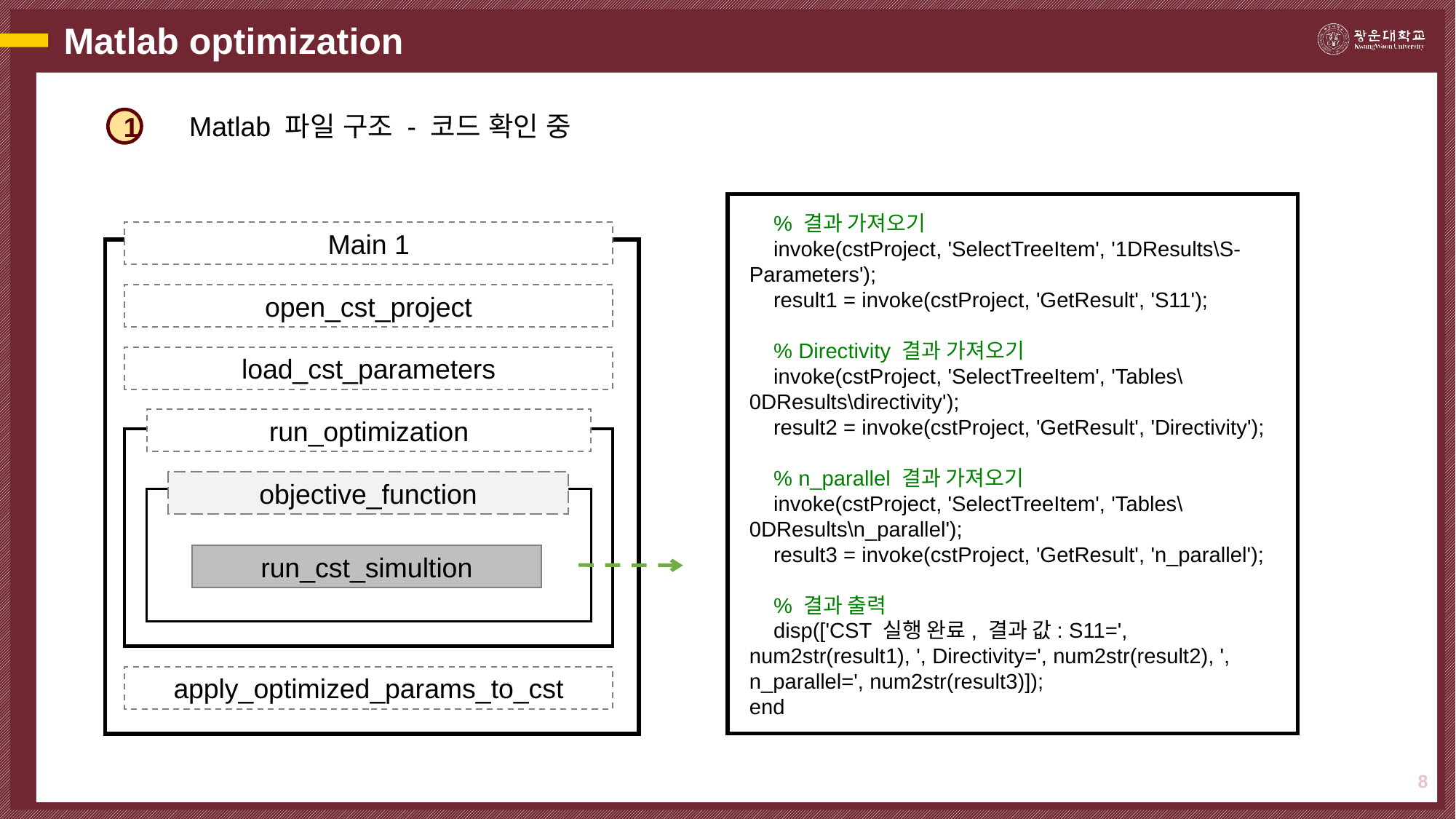

# Matlab optimization
Matlab 파일 구조 - 코드 확인 중
1

    % 결과 가져오기
    invoke(cstProject, 'SelectTreeItem', '1DResults\S-Parameters');
    result1 = invoke(cstProject, 'GetResult', 'S11');

    % Directivity 결과 가져오기
    invoke(cstProject, 'SelectTreeItem', 'Tables\0DResults\directivity');
    result2 = invoke(cstProject, 'GetResult', 'Directivity');

    % n_parallel 결과 가져오기
    invoke(cstProject, 'SelectTreeItem', 'Tables\0DResults\n_parallel');
    result3 = invoke(cstProject, 'GetResult', 'n_parallel');

    % 결과 출력
    disp(['CST 실행 완료, 결과 값: S11=', num2str(result1), ', Directivity=', num2str(result2), ', n_parallel=', num2str(result3)]);
end
Main 1

open_cst_project
load_cst_parameters
run_optimization

objective_function

run_cst_simultion
apply_optimized_params_to_cst
8